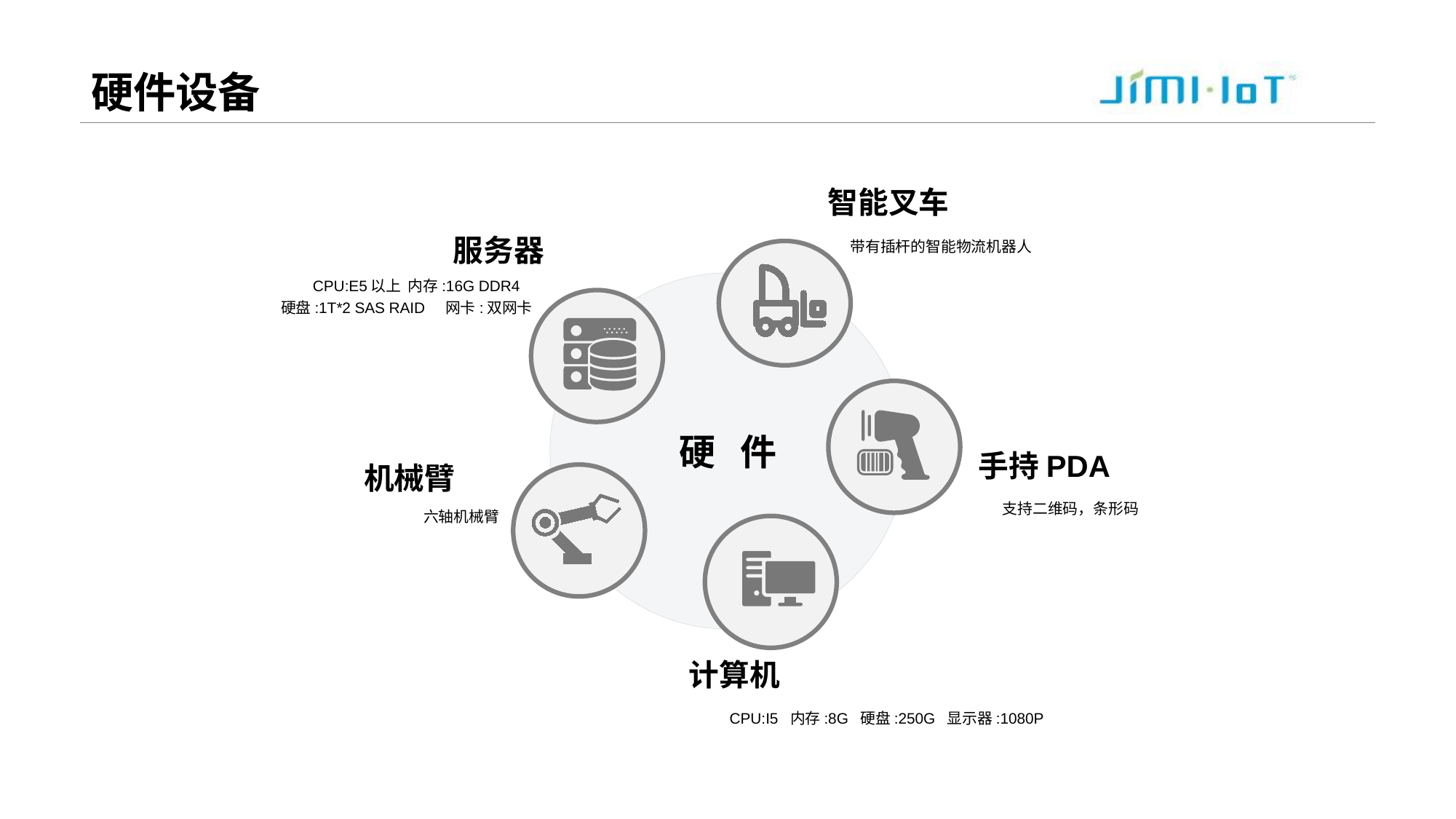

# 硬件设备
智能叉车
带有插杆的智能物流机器人
服务器
CPU:E5以上  内存:16G DDR4
硬盘:1T*2 SAS RAID    网卡:双网卡

硬   件

手持PDA
支持二维码，条形码

计算机
CPU:I5  内存:8G  硬盘:250G  显示器:1080P

机械臂

六轴机械臂